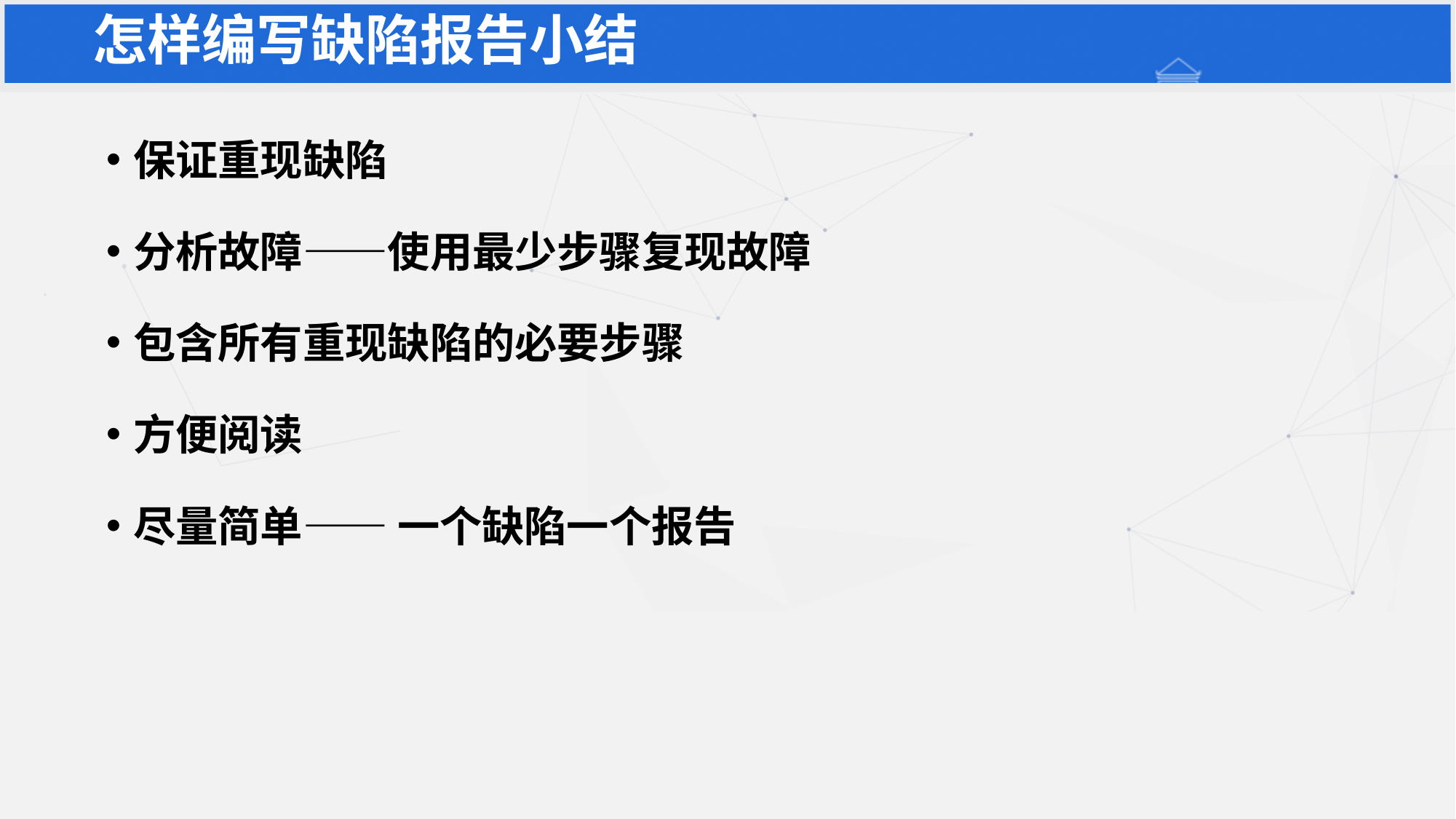

怎样编写缺陷报告小结
保证重现缺陷
分析故障——使用最少步骤复现故障
包含所有重现缺陷的必要步骤
方便阅读
尽量简单—— 一个缺陷一个报告